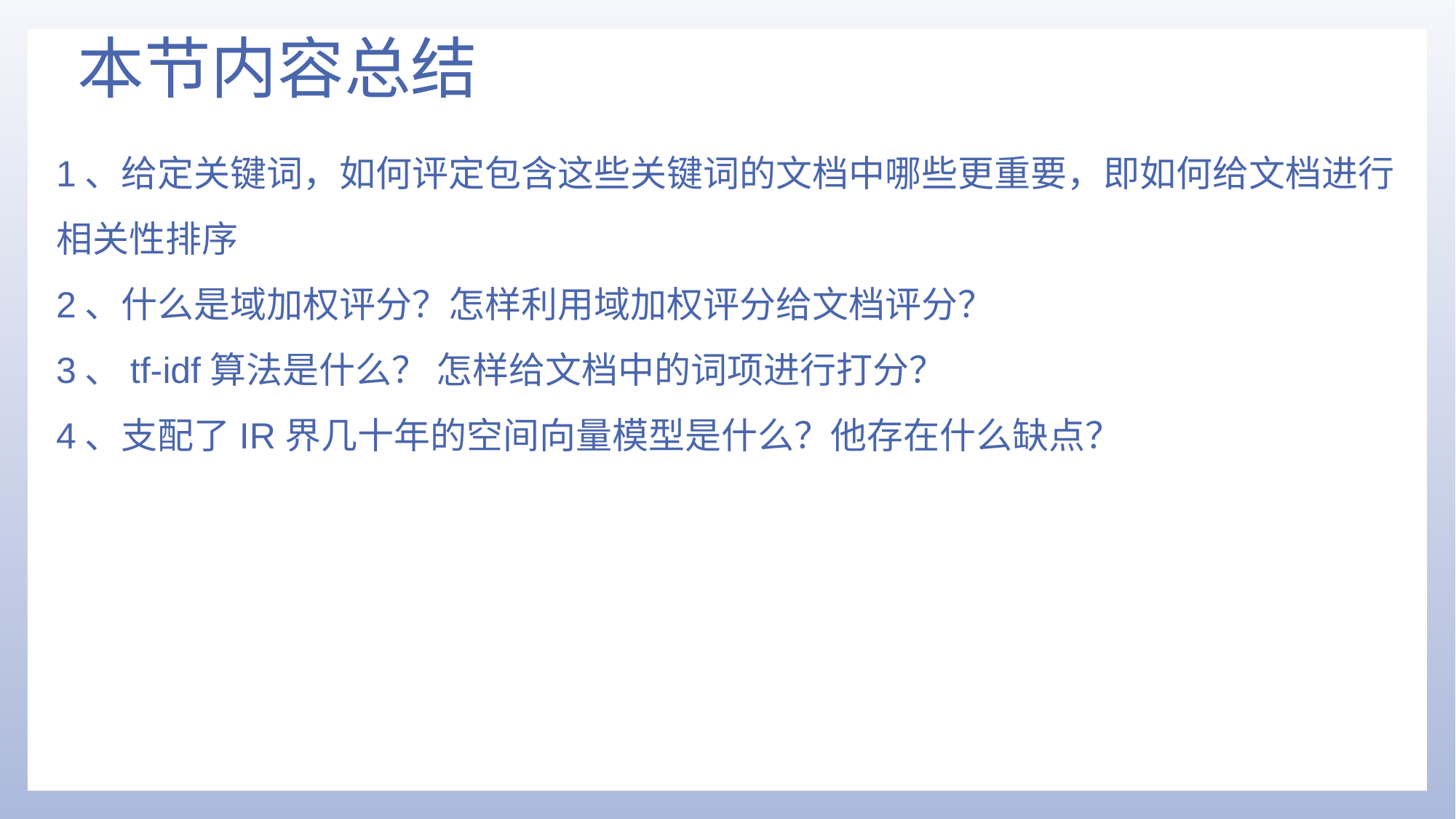

# 本节内容总结
1、给定关键词，如何评定包含这些关键词的文档中哪些更重要，即如何给文档进行相关性排序
2、什么是域加权评分？怎样利用域加权评分给文档评分？
3、tf-idf算法是什么？ 怎样给文档中的词项进行打分？
4、支配了IR界几十年的空间向量模型是什么？他存在什么缺点？